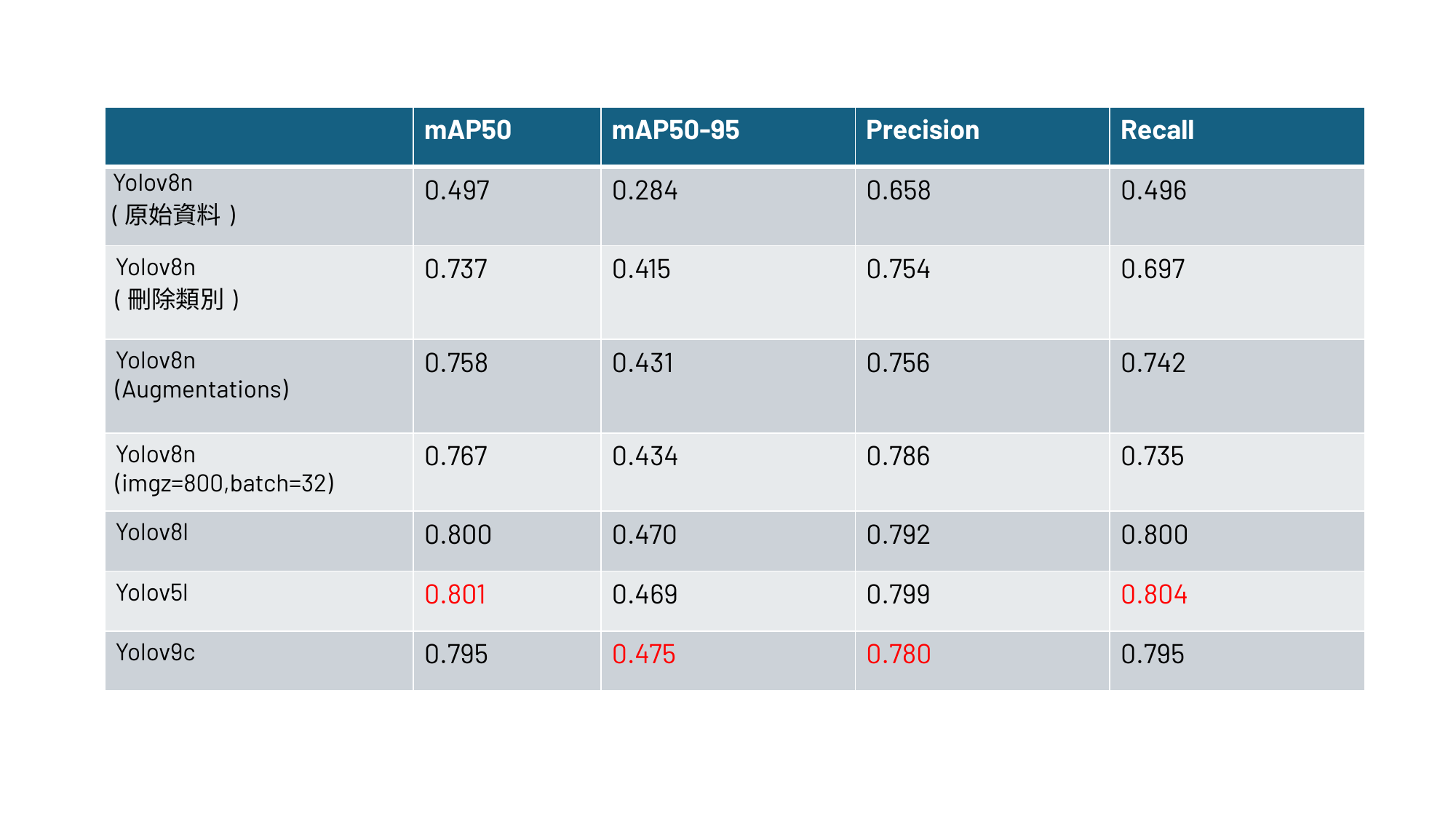

|  | mAP50 | mAP50-95 | Precision | Recall |
| --- | --- | --- | --- | --- |
| Yolov8n (原始資料) | 0.497 | 0.284 | 0.658 | 0.496 |
| Yolov8n (刪除類別) | 0.737 | 0.415 | 0.754 | 0.697 |
| Yolov8n (Augmentations) | 0.758 | 0.431 | 0.756 | 0.742 |
| Yolov8n (imgz=800,batch=32) | 0.767 | 0.434 | 0.786 | 0.735 |
| Yolov8l | 0.800 | 0.470 | 0.792 | 0.800 |
| Yolov5l | 0.801 | 0.469 | 0.799 | 0.804 |
| Yolov9c | 0.795 | 0.475 | 0.780 | 0.795 |